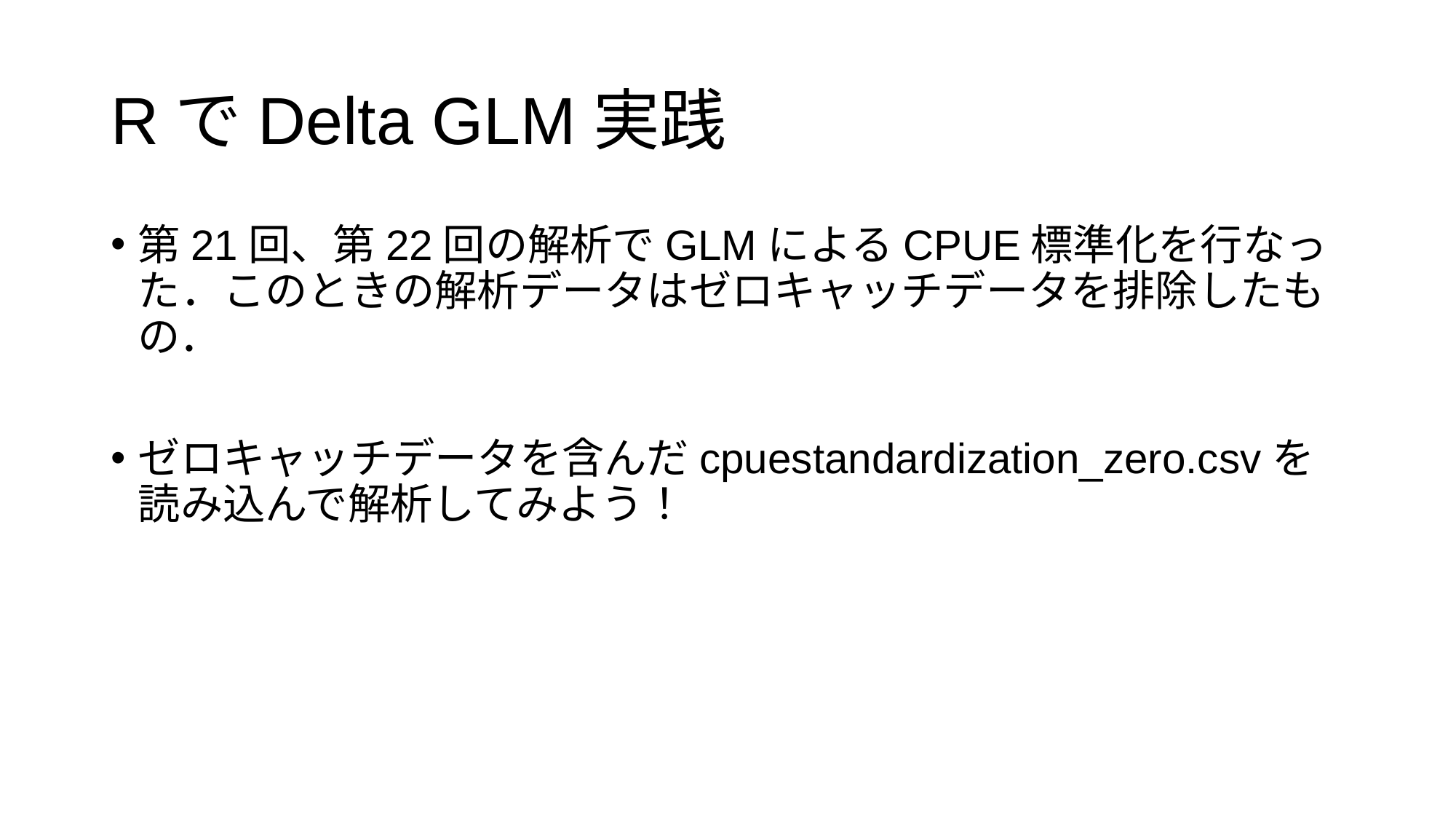

# RでDelta GLM実践
第21回、第22回の解析でGLMによるCPUE標準化を行なった．このときの解析データはゼロキャッチデータを排除したもの．

ゼロキャッチデータを含んだcpuestandardization_zero.csvを読み込んで解析してみよう！